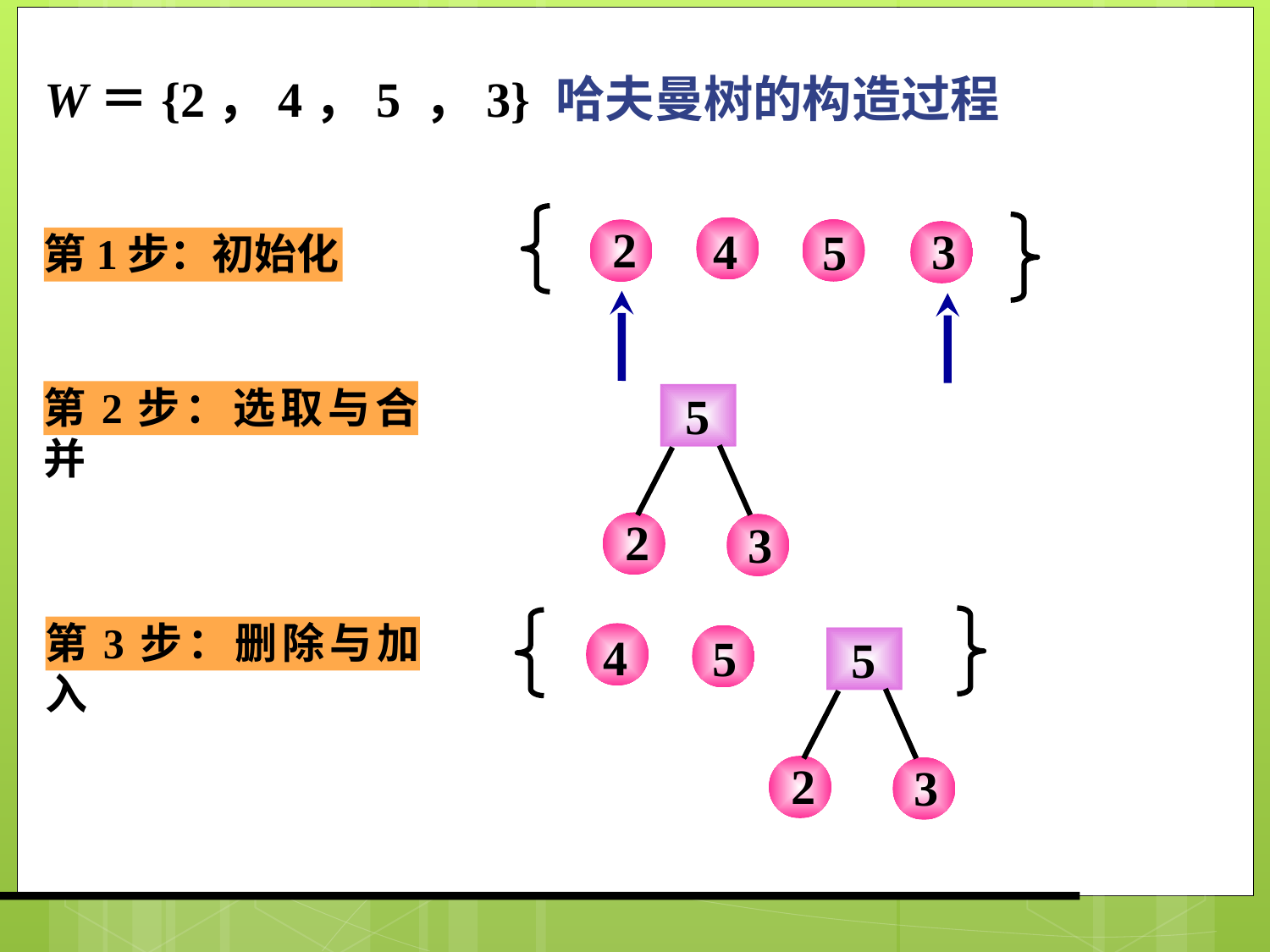

W＝{2，4，5 ，3} 哈夫曼树的构造过程

2

4
3

5
第1步：初始化

第2步：选取与合并
 5

2

3

4
5
 5

2

3

第3步：删除与加入